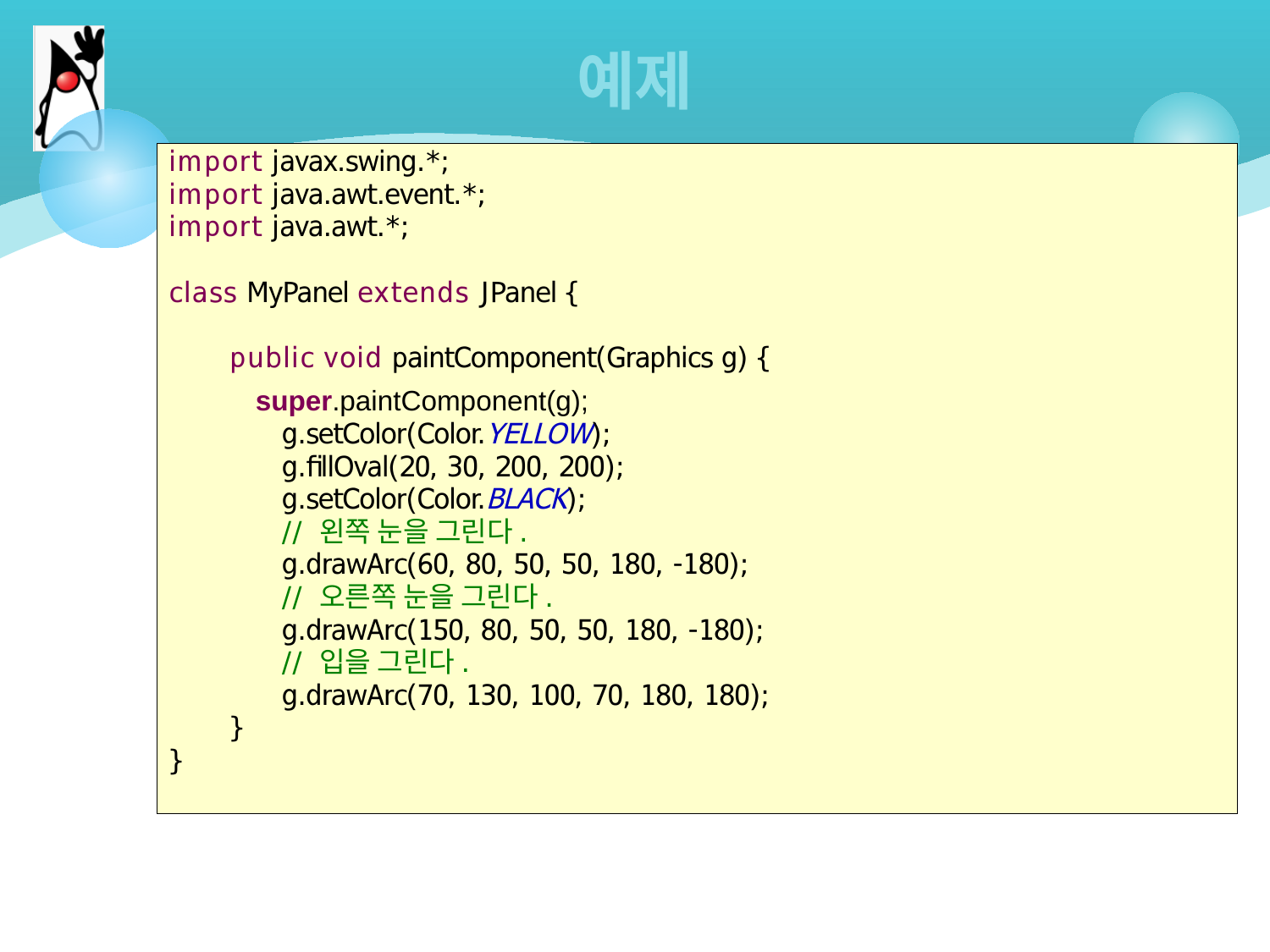

# 예제
import javax.swing.*;
import java.awt.event.*;
import java.awt.*;

class MyPanel extends JPanel {

       public void paintComponent(Graphics g) {
           super.paintComponent(g);
             g.setColor(Color.YELLOW);
             g.fillOval(20, 30, 200, 200);
             g.setColor(Color.BLACK);
             // 왼쪽 눈을 그린다.
             g.drawArc(60, 80, 50, 50, 180, -180);
             // 오른쪽 눈을 그린다.
             g.drawArc(150, 80, 50, 50, 180, -180);
             // 입을 그린다.
             g.drawArc(70, 130, 100, 70, 180, 180);
       }
}